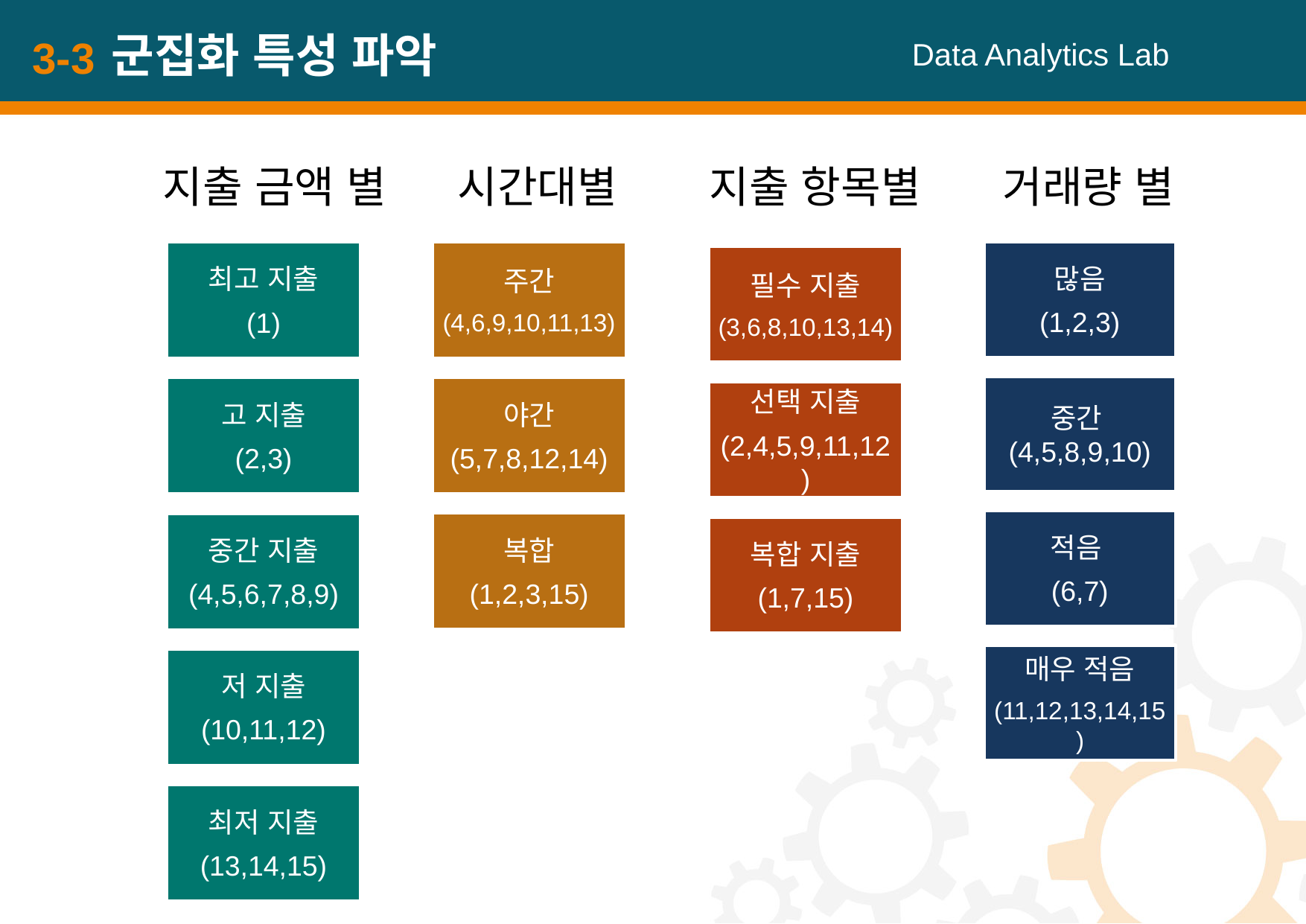

Data Analytics Lab
3-3
군집화 특성 파악
지출 금액 별
시간대별
지출 항목별
거래량 별
필수 지출
(3,6,8,10,13,14)
선택 지출
(2,4,5,9,11,12)
복합 지출
(1,7,15)
주간
(4,6,9,10,11,13)
야간
(5,7,8,12,14)
복합
(1,2,3,15)
최고 지출
(1)
고 지출
(2,3)
중간 지출
(4,5,6,7,8,9)
저 지출
(10,11,12)
최저 지출
(13,14,15)
많음
(1,2,3)
중간(4,5,8,9,10)
적음
(6,7)
매우 적음
(11,12,13,14,15)